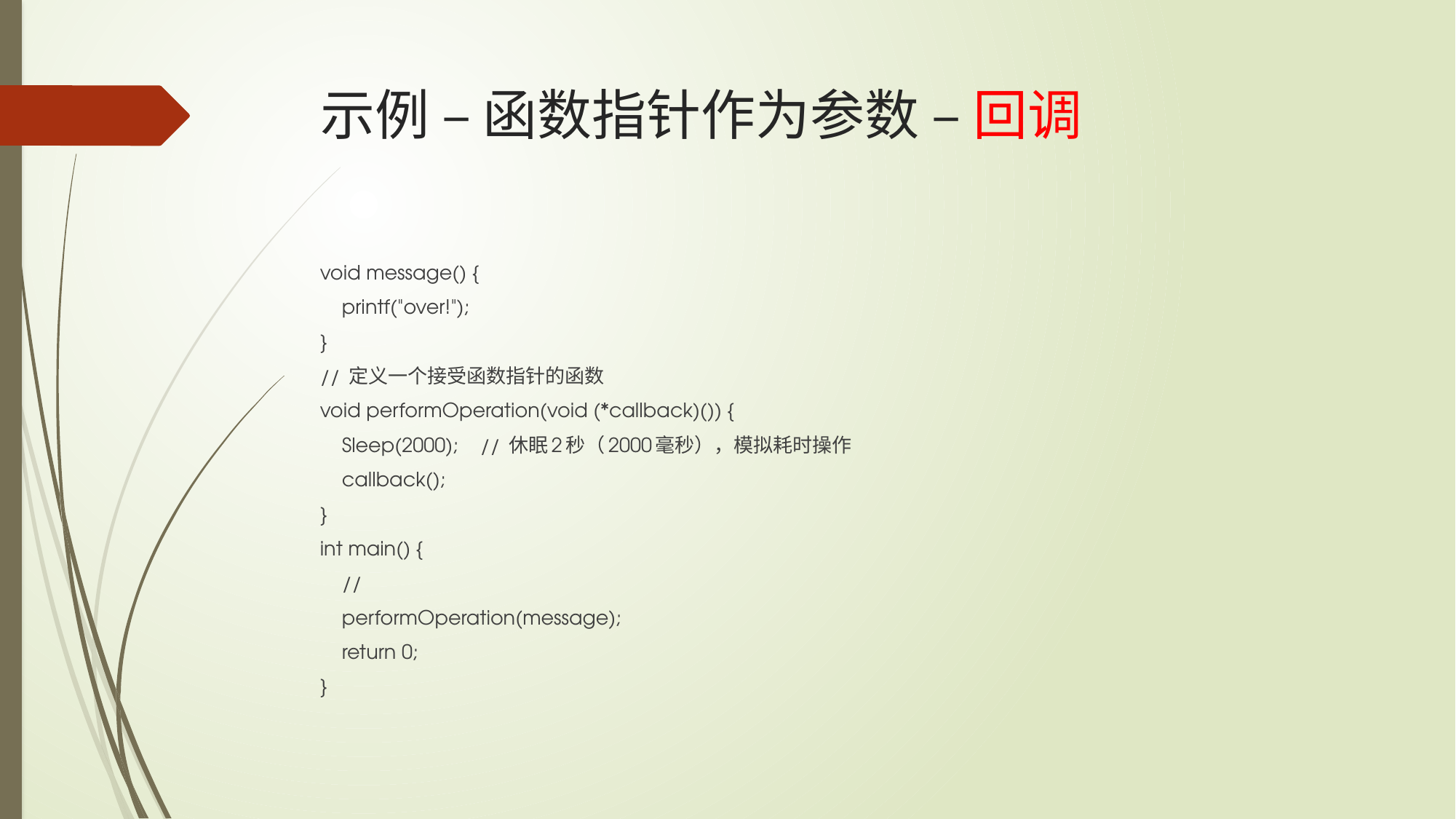

# 示例 – 函数指针作为参数 – 回调
void message() {
    printf("over!");
}
// 定义一个接受函数指针的函数
void performOperation(void (*callback)()) {
    Sleep(2000);    // 休眠2秒（2000毫秒），模拟耗时操作
    callback();
}
int main() {
    //
    performOperation(message);
    return 0;
}